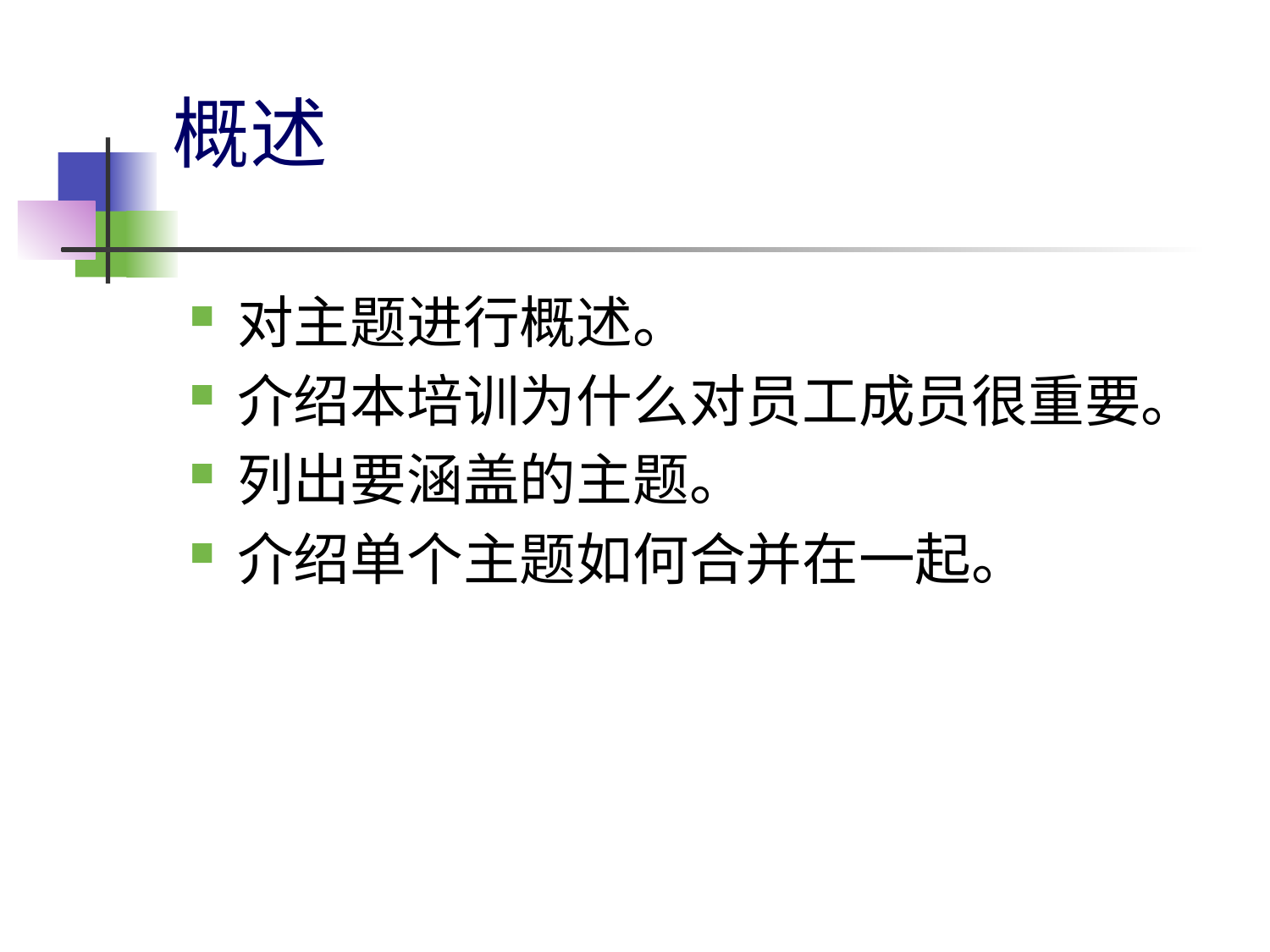

# 概述
对主题进行概述。
介绍本培训为什么对员工成员很重要。
列出要涵盖的主题。
介绍单个主题如何合并在一起。